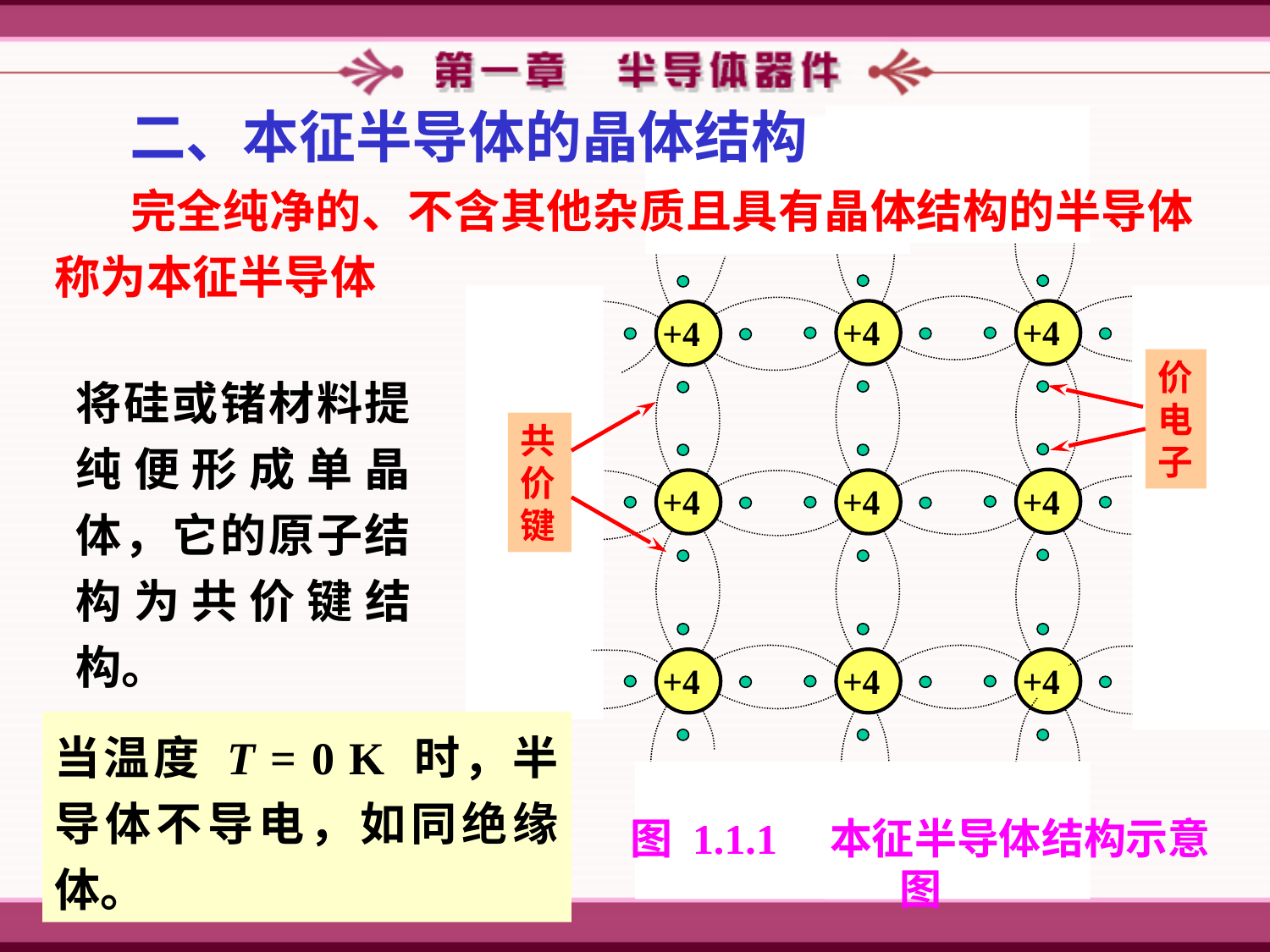

二、本征半导体的晶体结构

+4

+4

+4

+4

+4

+4

+4

+4

+4

      完全纯净的、不含其他杂质且具有晶体结构的半导体称为本征半导体
价电子
将硅或锗材料提纯便形成单晶体，它的原子结构为共价键结构。

共价键

当温度 T = 0 K 时，半导体不导电，如同绝缘体。
图 1.1.1　本征半导体结构示意图